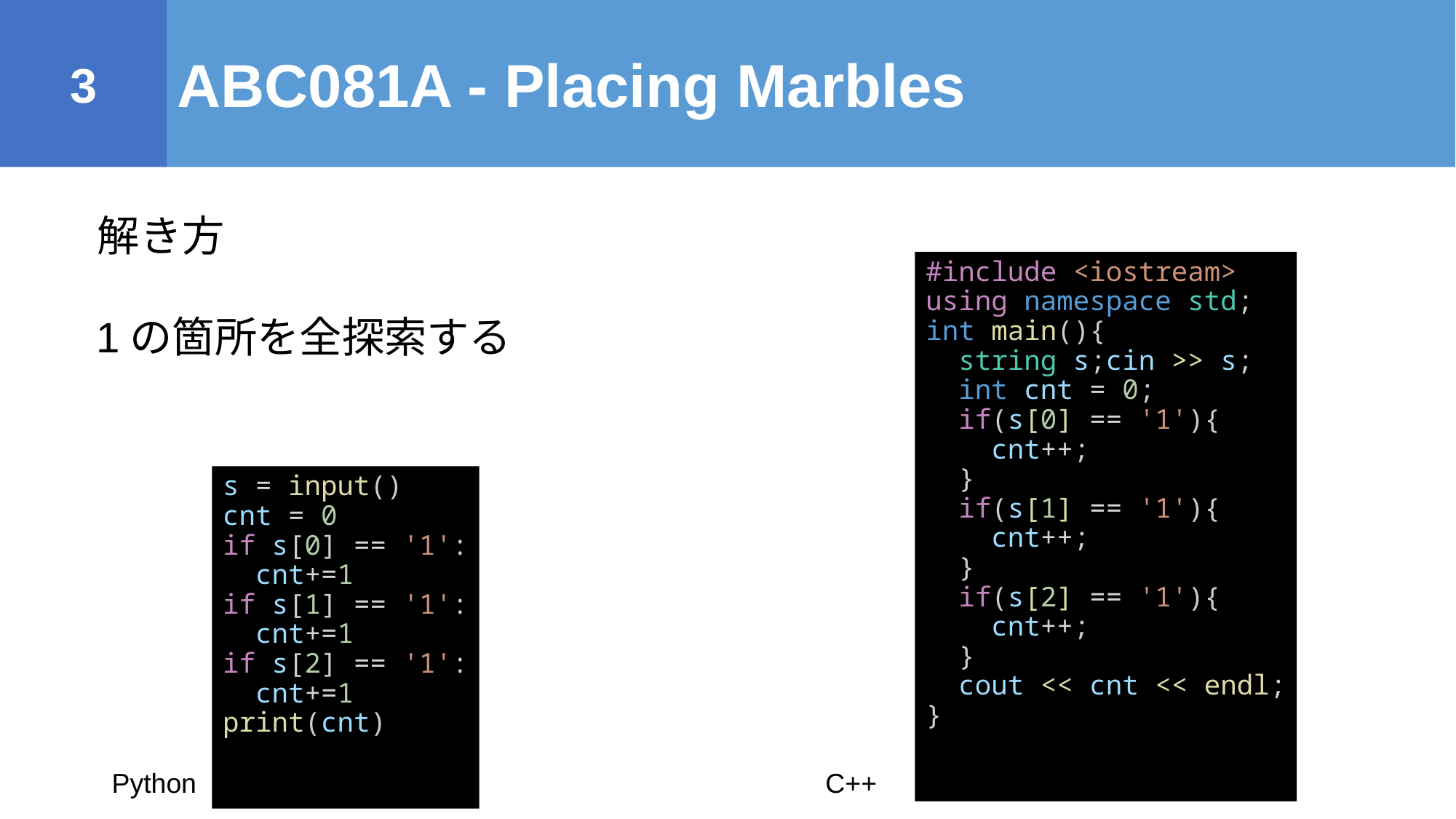

3
ABC081A - Placing Marbles
解き方
#include <iostream>
using namespace std;
int main(){
  string s;cin >> s;
  int cnt = 0;
  if(s[0] == '1'){
    cnt++;
  }
  if(s[1] == '1'){
    cnt++;
  }
  if(s[2] == '1'){
    cnt++;
  }
  cout << cnt << endl;
}

1の箇所を全探索する
s = input()
cnt = 0
if s[0] == '1':
  cnt+=1
if s[1] == '1':
  cnt+=1
if s[2] == '1':
  cnt+=1
print(cnt)

Python
C++